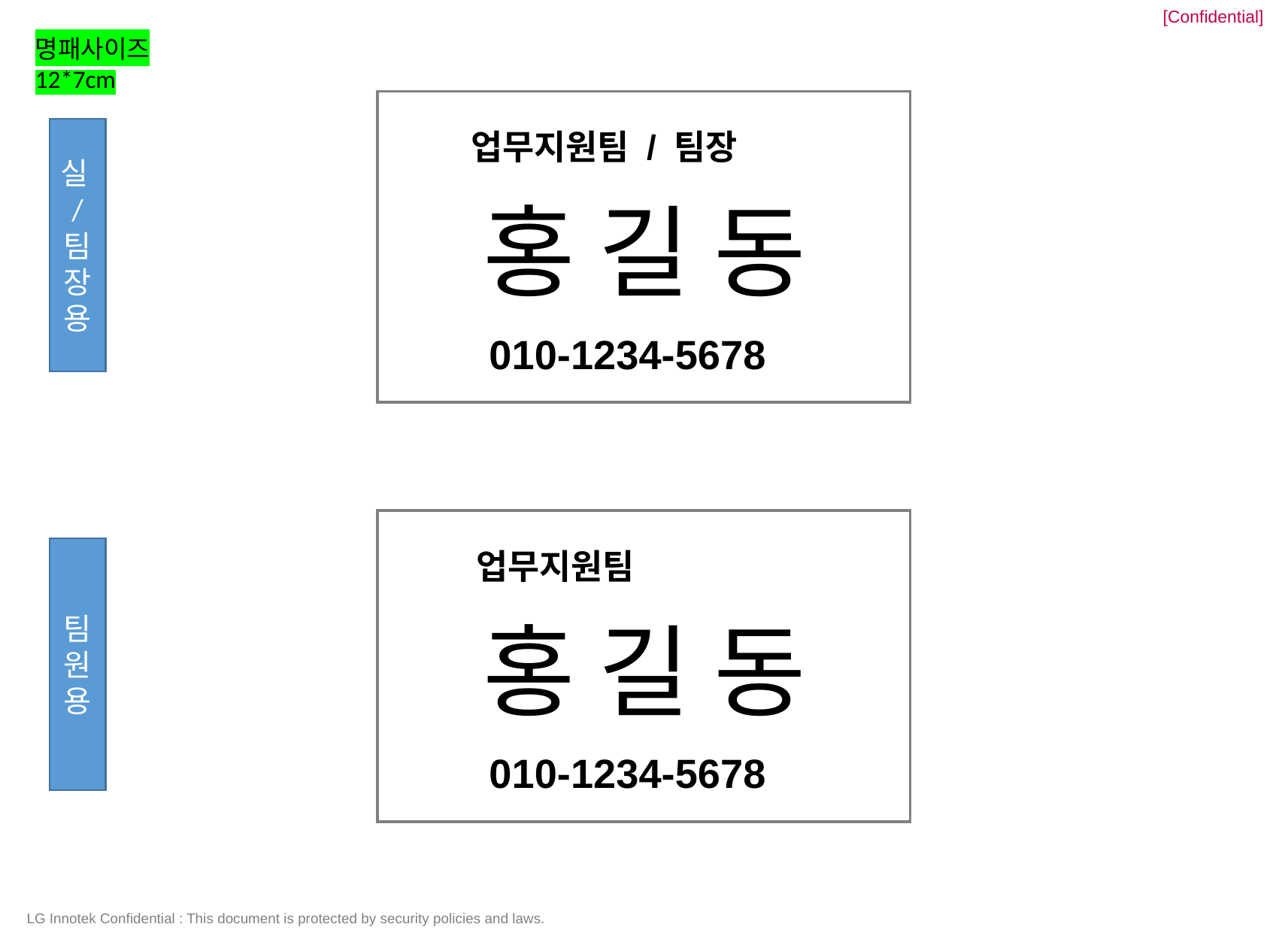

명패사이즈
12*7cm

실/
팀장
용
업무지원팀 / 팀장
홍길동
010-1234-5678

팀원
용
업무지원팀
홍길동
010-1234-5678